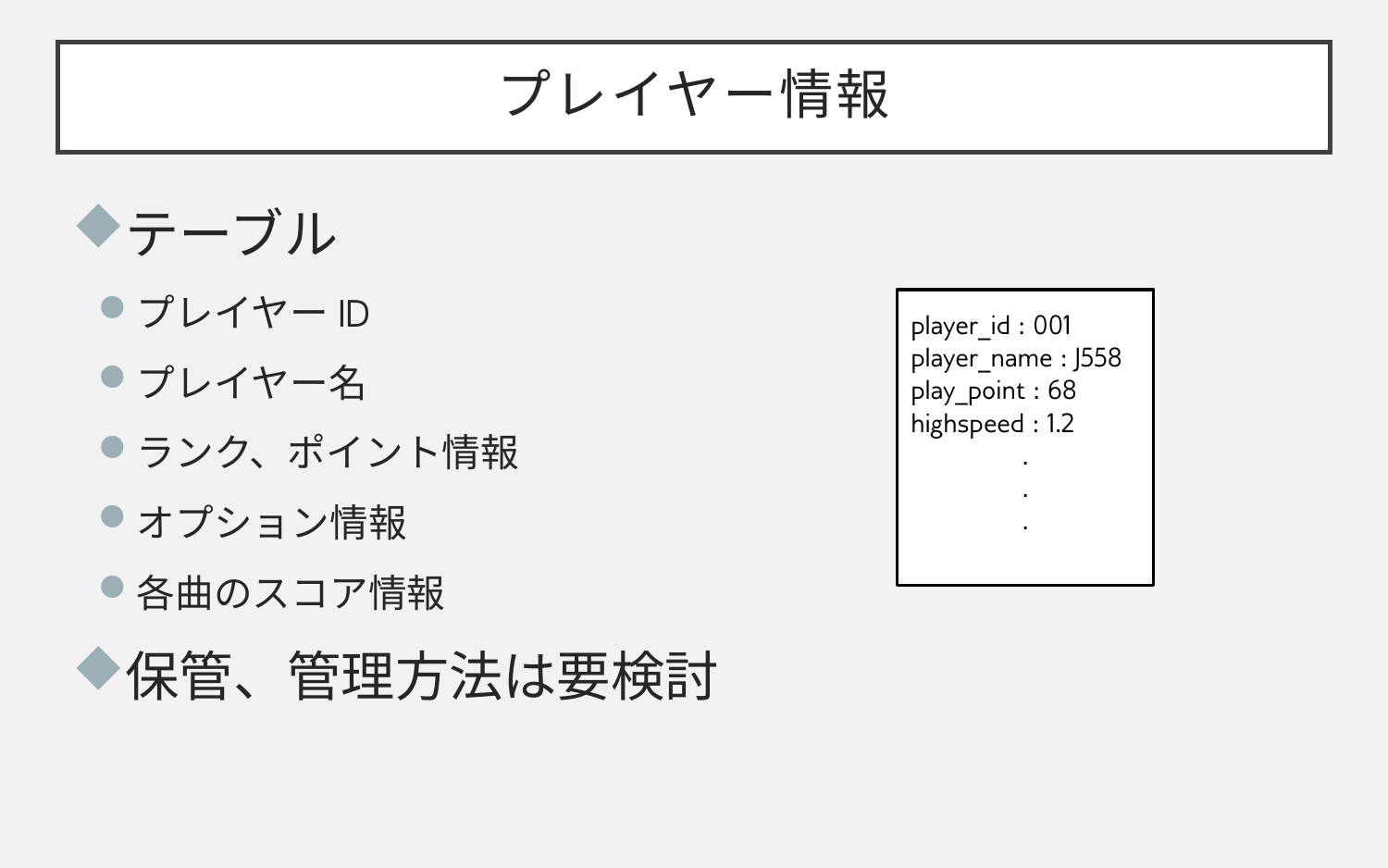

# プレイヤー情報
テーブル
プレイヤーID
プレイヤー名
ランク、ポイント情報
オプション情報
各曲のスコア情報
保管、管理方法は要検討
player_id : 001
player_name : J558
play_point : 68
highspeed : 1.2
.
.
.